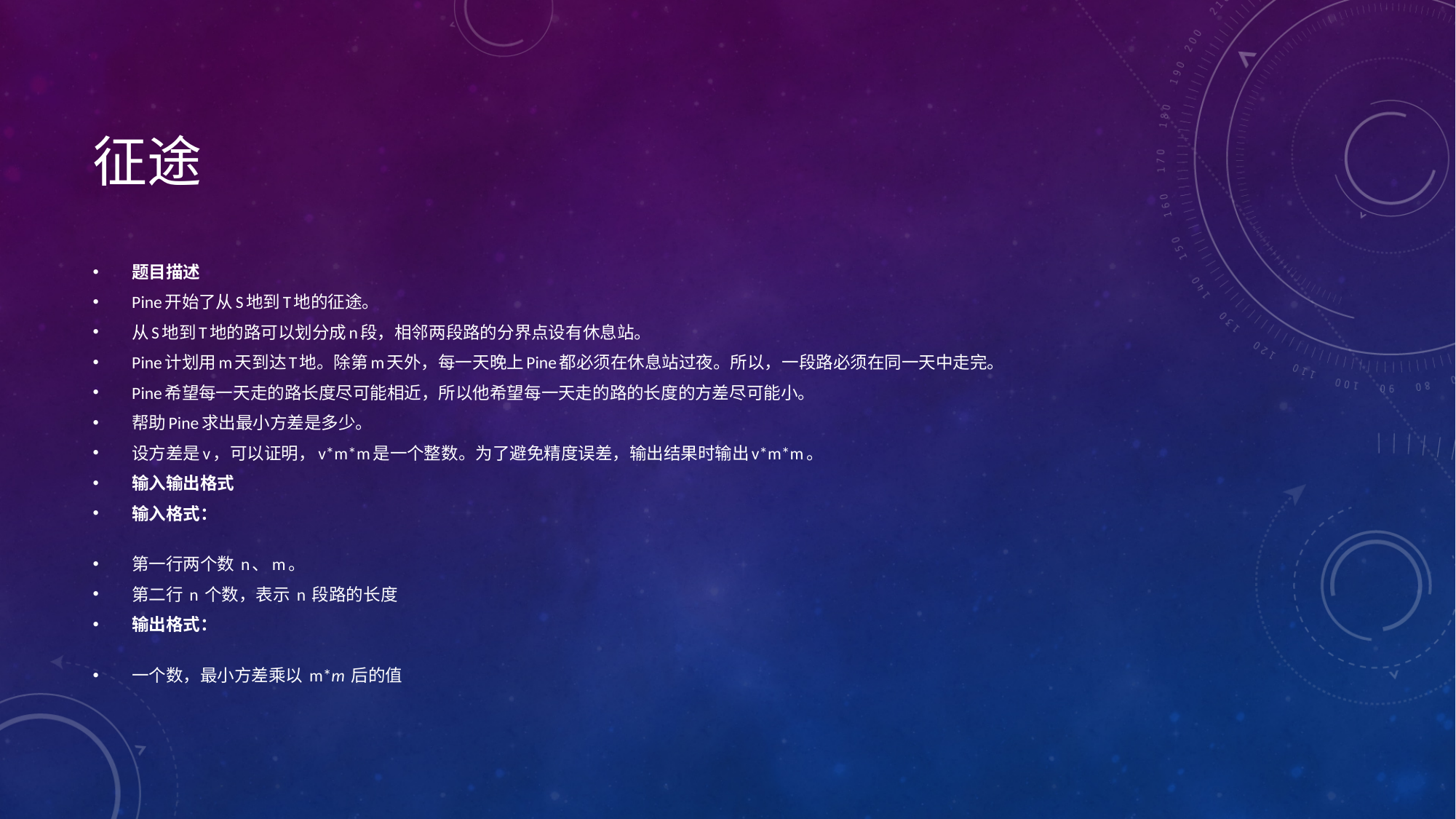

# 征途
题目描述
Pine开始了从S地到T地的征途。
从S地到T地的路可以划分成n段，相邻两段路的分界点设有休息站。
Pine计划用m天到达T地。除第m天外，每一天晚上Pine都必须在休息站过夜。所以，一段路必须在同一天中走完。
Pine希望每一天走的路长度尽可能相近，所以他希望每一天走的路的长度的方差尽可能小。
帮助Pine求出最小方差是多少。
设方差是v，可以证明，v*m*m是一个整数。为了避免精度误差，输出结果时输出v*m*m。
输入输出格式
输入格式：
第一行两个数 n、m。
第二行 n 个数，表示 n 段路的长度
输出格式：
一个数，最小方差乘以 m*m 后的值